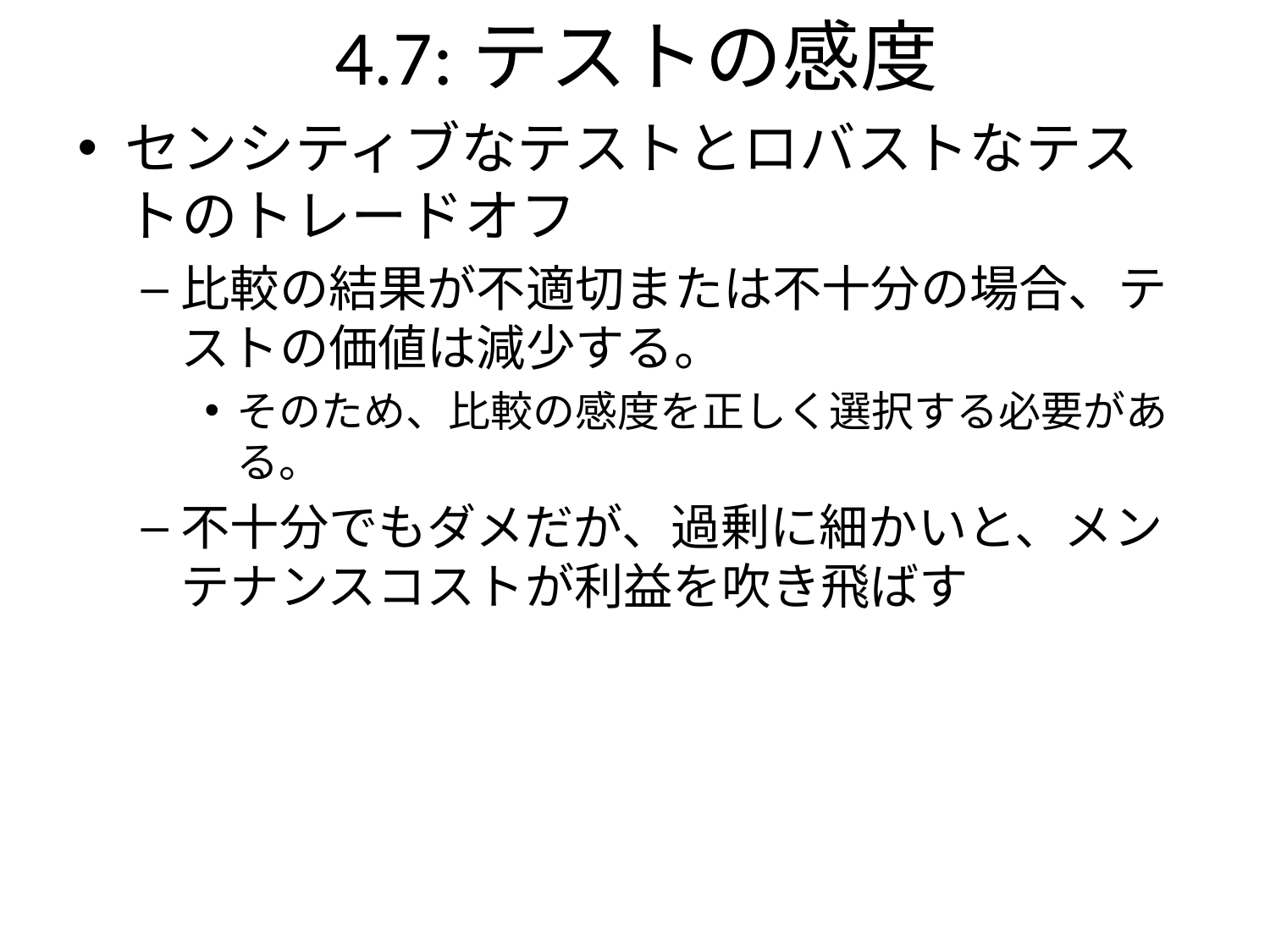

4.7:テストの感度
センシティブなテストとロバストなテストのトレードオフ
比較の結果が不適切または不十分の場合、テストの価値は減少する。
そのため、比較の感度を正しく選択する必要がある。
不十分でもダメだが、過剰に細かいと、メンテナンスコストが利益を吹き飛ばす